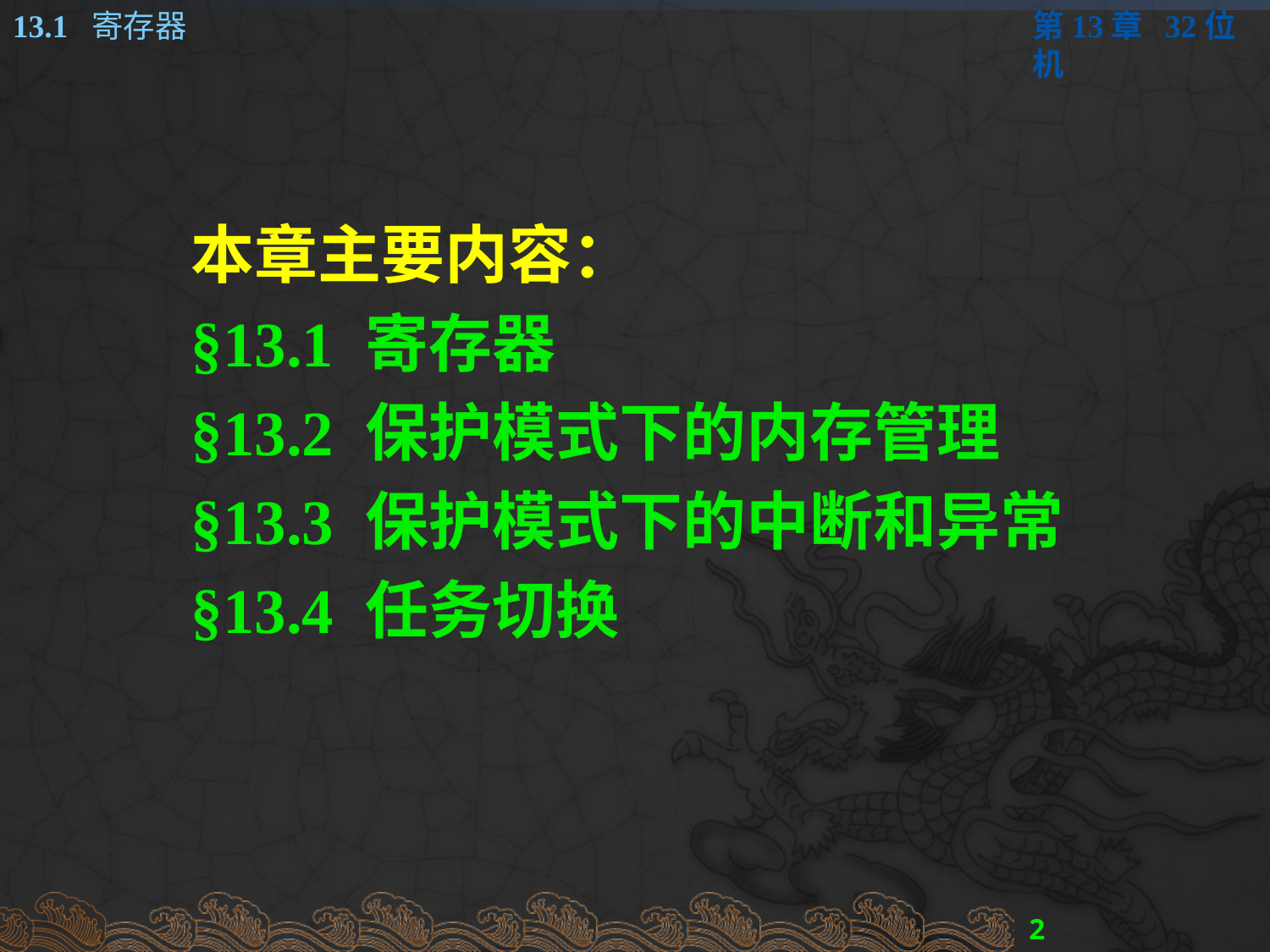

#
本章主要内容：
§13.1 寄存器
§13.2 保护模式下的内存管理
§13.3 保护模式下的中断和异常
§13.4 任务切换